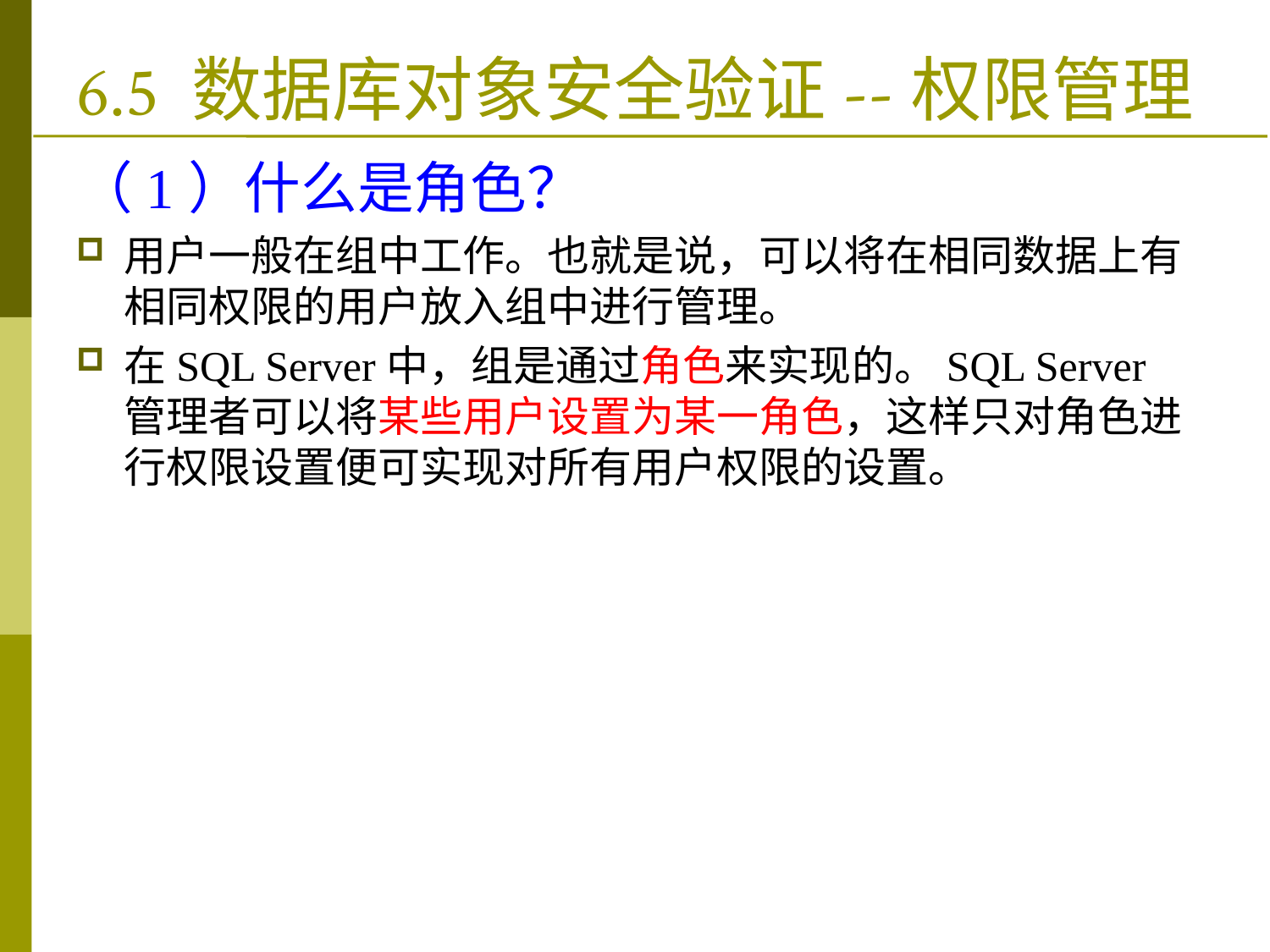

# 6.5 数据库对象安全验证--权限管理
（1）什么是角色？
用户一般在组中工作。也就是说，可以将在相同数据上有相同权限的用户放入组中进行管理。
在SQL Server中，组是通过角色来实现的。SQL Server 管理者可以将某些用户设置为某一角色，这样只对角色进行权限设置便可实现对所有用户权限的设置。